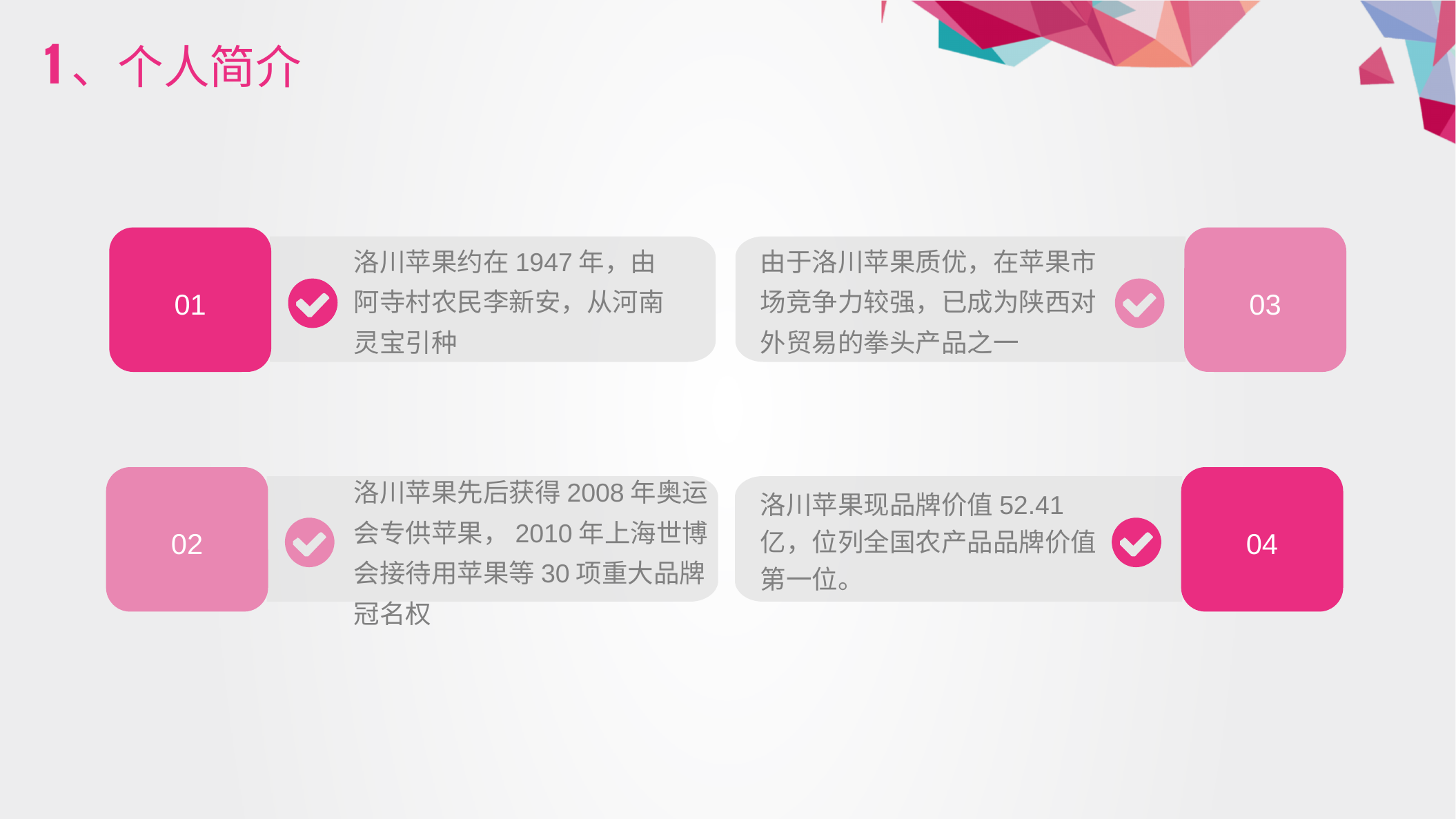

1、个人简介
01
03
洛川苹果约在1947年，由阿寺村农民李新安，从河南灵宝引种
由于洛川苹果质优，在苹果市场竞争力较强，已成为陕西对外贸易的拳头产品之一

洛川苹果先后获得2008年奥运会专供苹果，2010年上海世博会接待用苹果等30项重大品牌冠名权
02
04

洛川苹果现品牌价值52.41亿，位列全国农产品品牌价值第一位。